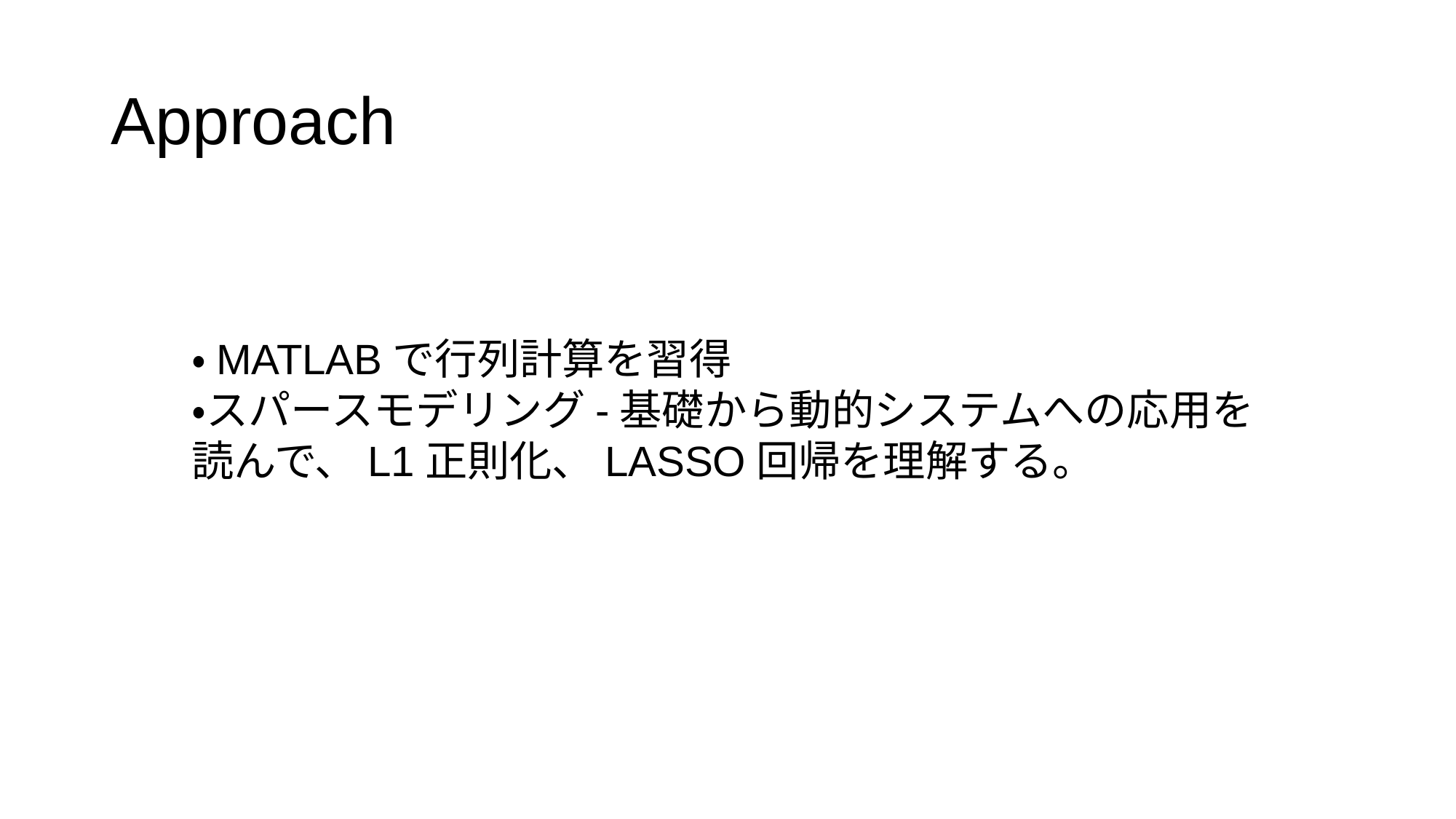

Approach
・MATLABで行列計算を習得
・スパースモデリング-基礎から動的システムへの応用を読んで、L1正則化、LASSO回帰を理解する。